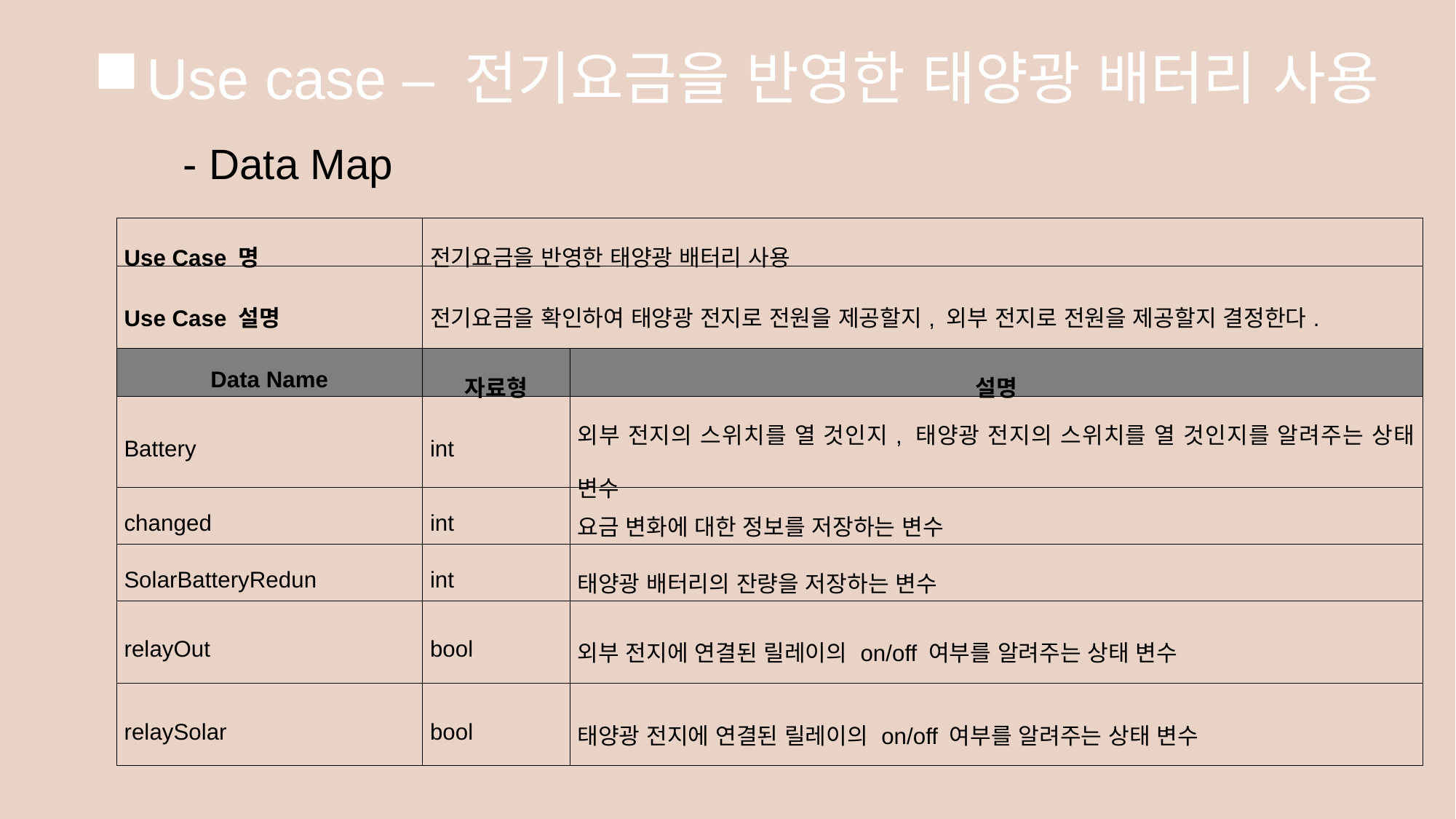

# Use case – 전기요금을 반영한 태양광 배터리 사용

- Data Map
| Use Case 명 | 전기요금을 반영한 태양광 배터리 사용 |  |
| --- | --- | --- |
| Use Case 설명 | 전기요금을 확인하여 태양광 전지로 전원을 제공할지, 외부 전지로 전원을 제공할지 결정한다. |  |
| Data Name | 자료형 | 설명 |
| Battery | int | 외부 전지의 스위치를 열 것인지, 태양광 전지의 스위치를 열 것인지를 알려주는 상태 변수 |
| changed | int | 요금 변화에 대한 정보를 저장하는 변수 |
| SolarBatteryRedun | int | 태양광 배터리의 잔량을 저장하는 변수 |
| relayOut | bool | 외부 전지에 연결된 릴레이의 on/off 여부를 알려주는 상태 변수 |
| relaySolar | bool | 태양광 전지에 연결된 릴레이의 on/off 여부를 알려주는 상태 변수 |